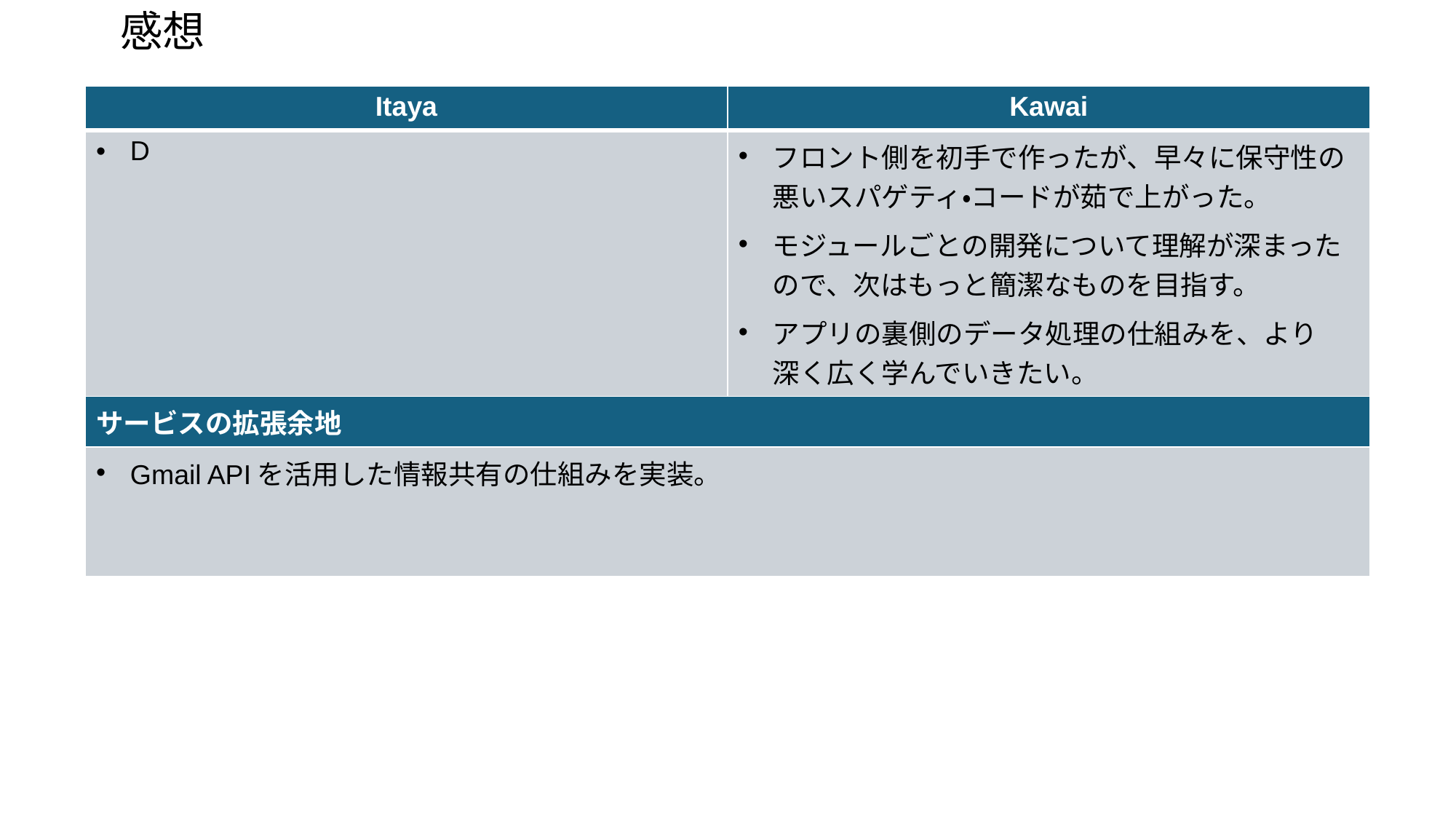

# 感想
| Itaya | Kawai |
| --- | --- |
| D | フロント側を初手で作ったが、早々に保守性の悪いスパゲティ・コードが茹で上がった。 モジュールごとの開発について理解が深まったので、次はもっと簡潔なものを目指す。 アプリの裏側のデータ処理の仕組みを、より 深く広く学んでいきたい。 |
| サービスの拡張余地 |  |
| Gmail APIを活用した情報共有の仕組みを実装。 |  |